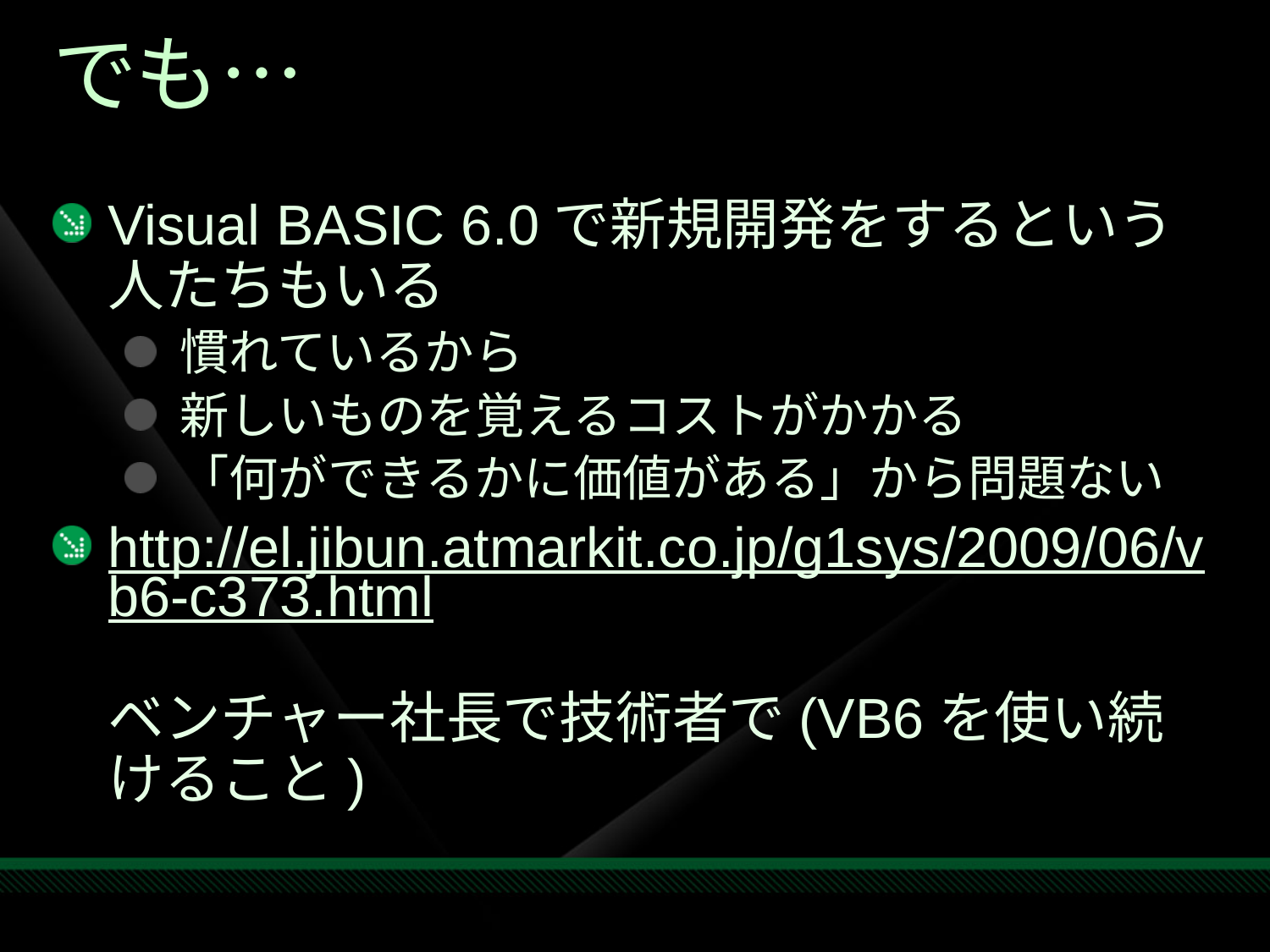

# でも…
Visual BASIC 6.0で新規開発をするという人たちもいる
慣れているから
新しいものを覚えるコストがかかる
「何ができるかに価値がある」から問題ない
http://el.jibun.atmarkit.co.jp/g1sys/2009/06/vb6-c373.html
ベンチャー社長で技術者で(VB6を使い続けること)